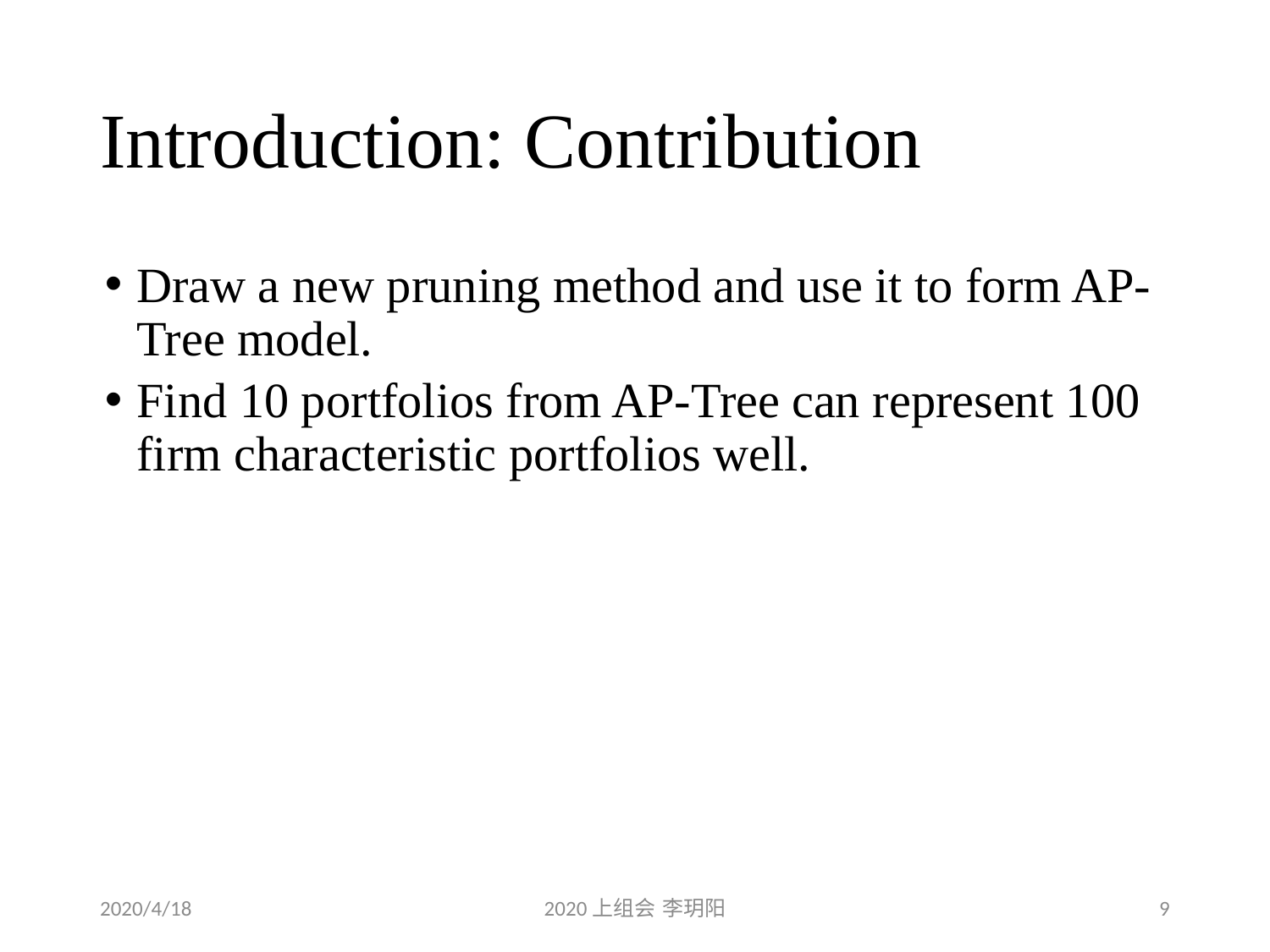

# Introduction: Contribution
Draw a new pruning method and use it to form AP-Tree model.
Find 10 portfolios from AP-Tree can represent 100 firm characteristic portfolios well.

2020/4/18
2020上组会 李玥阳
9